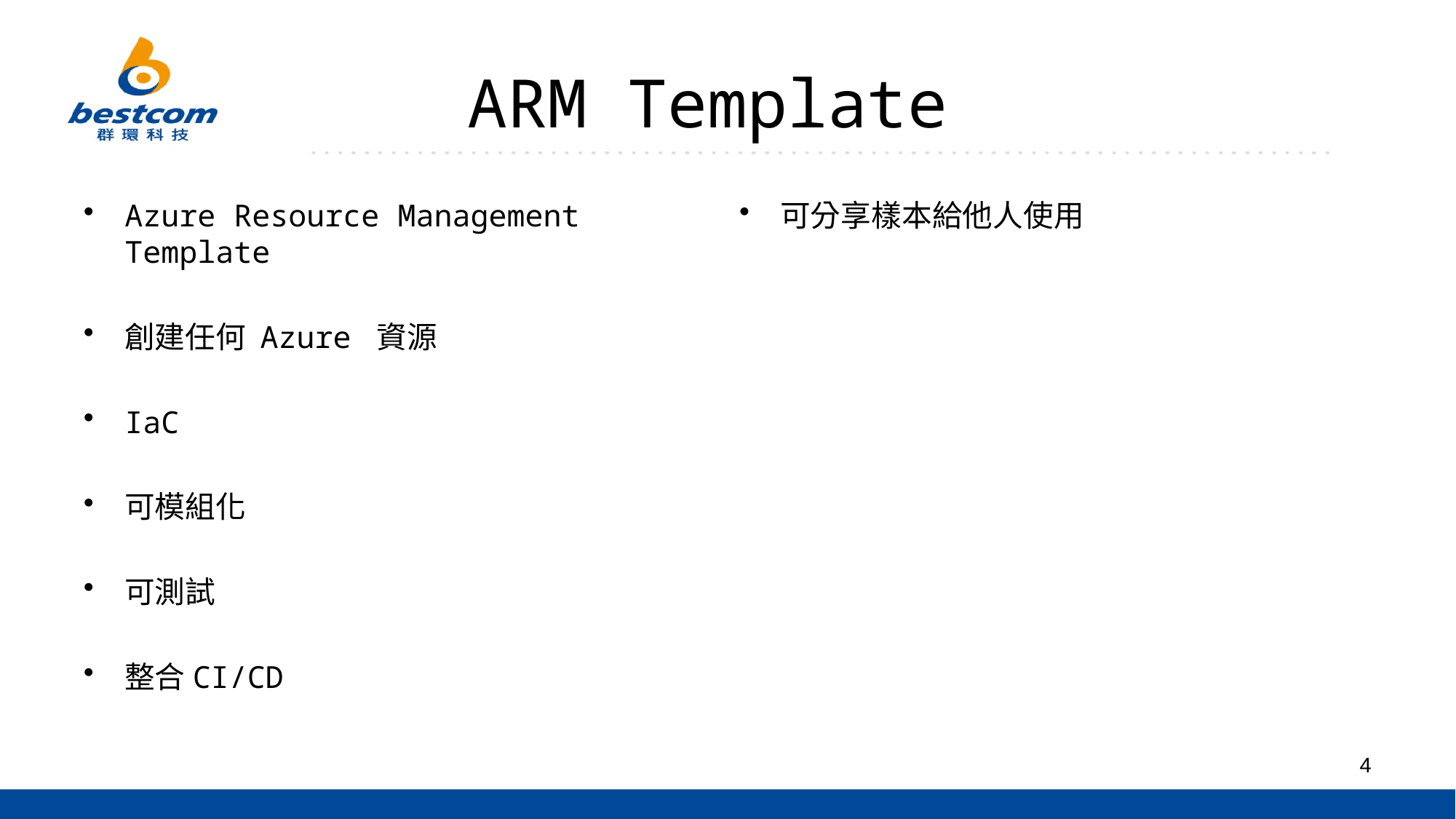

# ARM Template
Azure Resource Management Template

創建任何 Azure 資源

IaC

可模組化

可測試

整合CI/CD

可分享樣本給他人使用

4